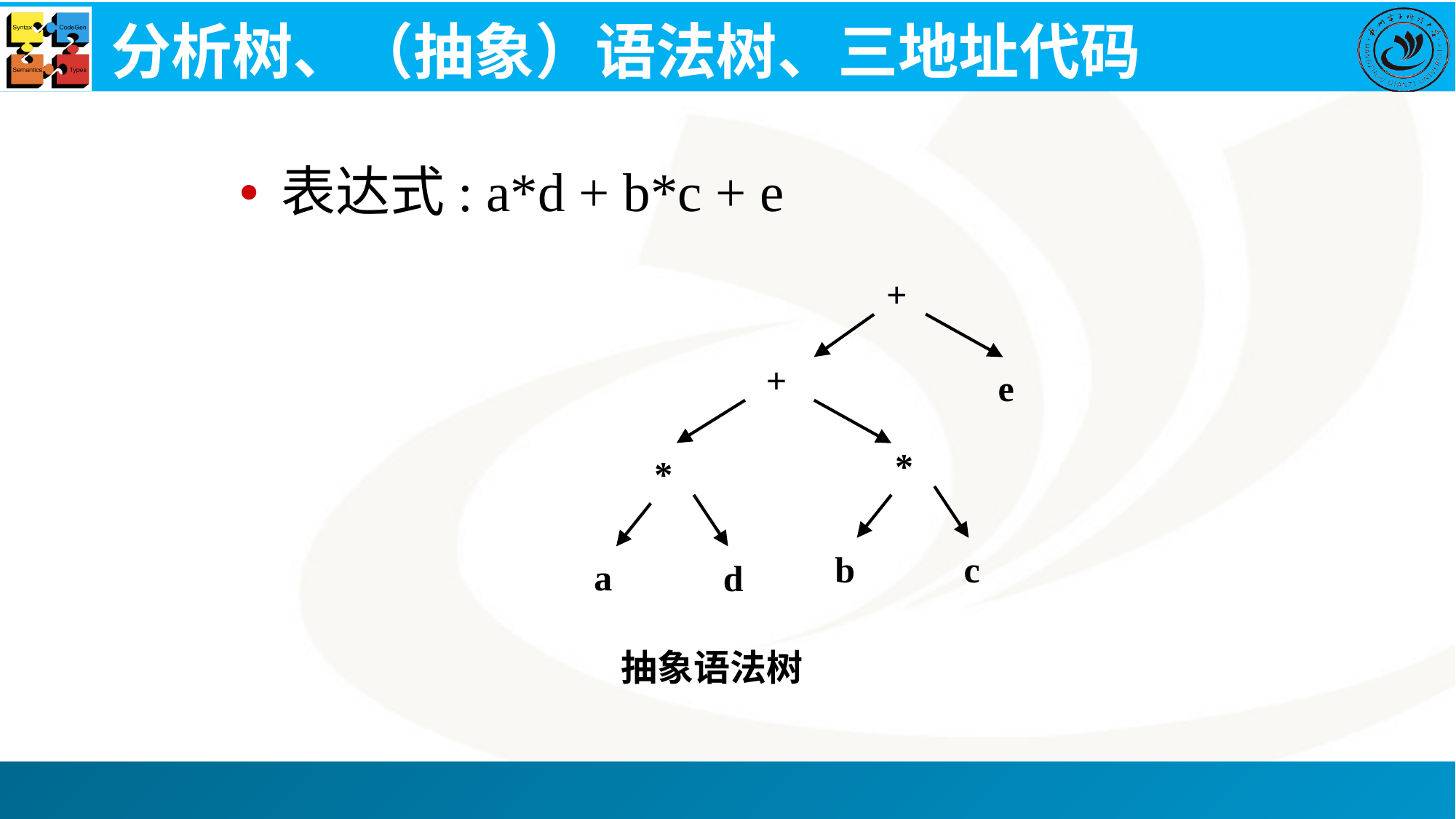

# 分析树、（抽象）语法树、三地址代码
表达式: a*d + b*c + e
+

+
e

*
*

b
c
a
d
抽象语法树
49